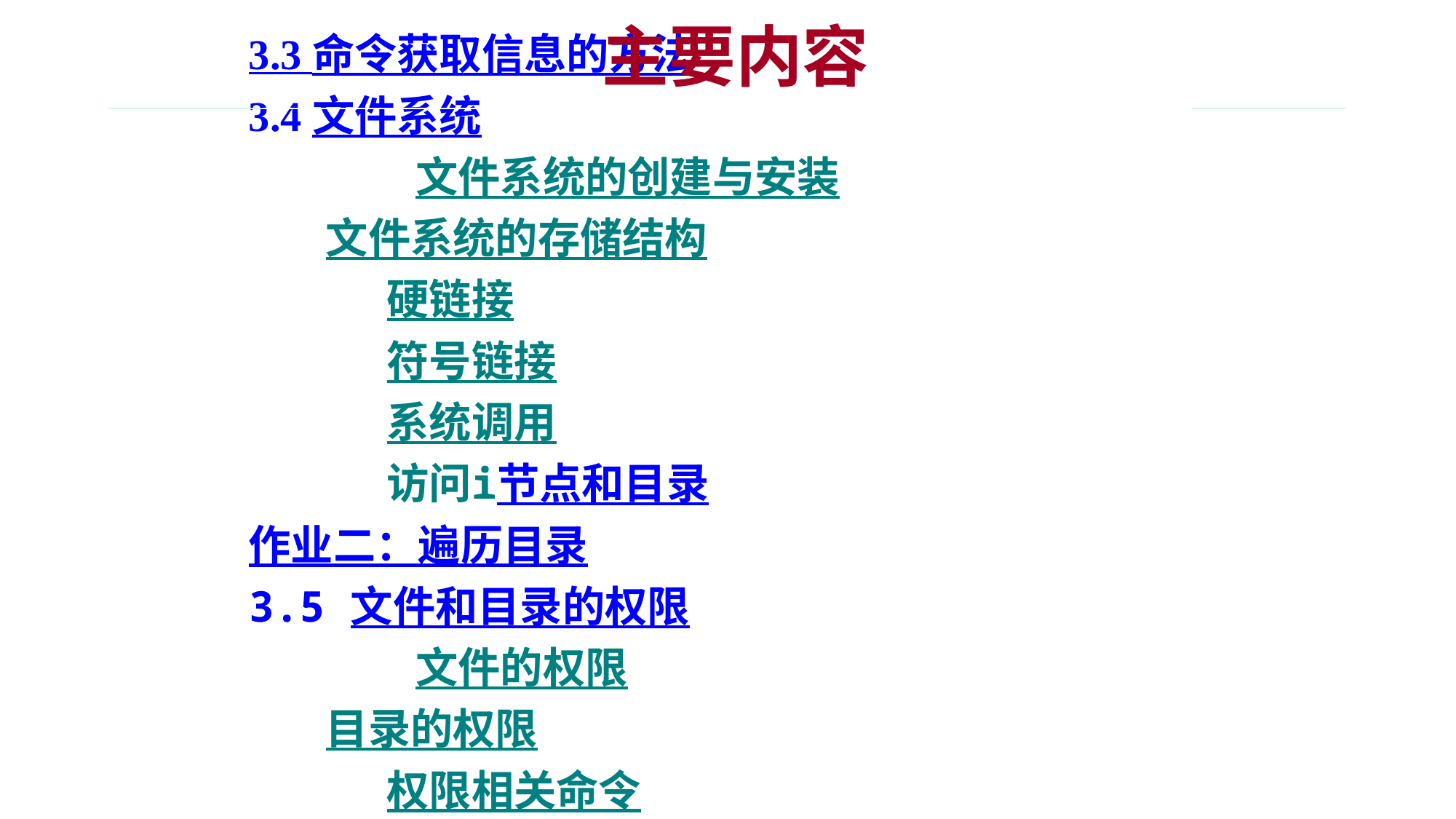

主要内容

# 3.3 命令获取信息的方法 3.4 文件系统 文件系统的创建与安装 文件系统的存储结构 硬链接 符号链接 系统调用 访问i节点和目录 作业二：遍历目录 3.5 文件和目录的权限 文件的权限 目录的权限 权限相关命令 SUID权限